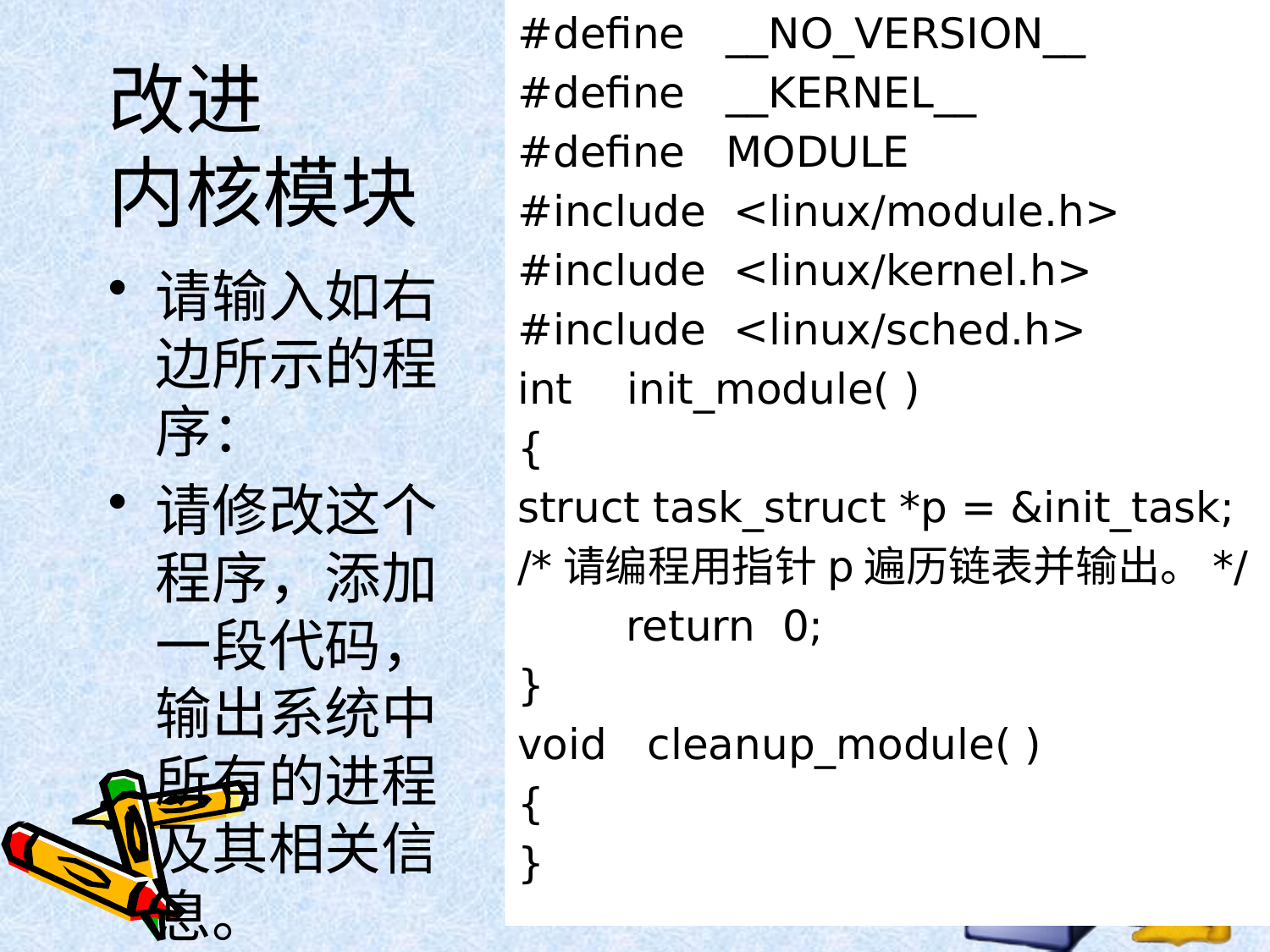

#define   __NO_VERSION__
#define   __KERNEL__
#define   MODULE
#include  <linux/module.h>
#include  <linux/kernel.h>
#include  <linux/sched.h>
int    init_module( )
{
struct task_struct *p = &init_task;
/*请编程用指针p遍历链表并输出。*/
        return  0;
}
void   cleanup_module( )
{
}
# 改进 内核模块
请输入如右边所示的程序：
请修改这个程序，添加一段代码，输出系统中所有的进程及其相关信息。